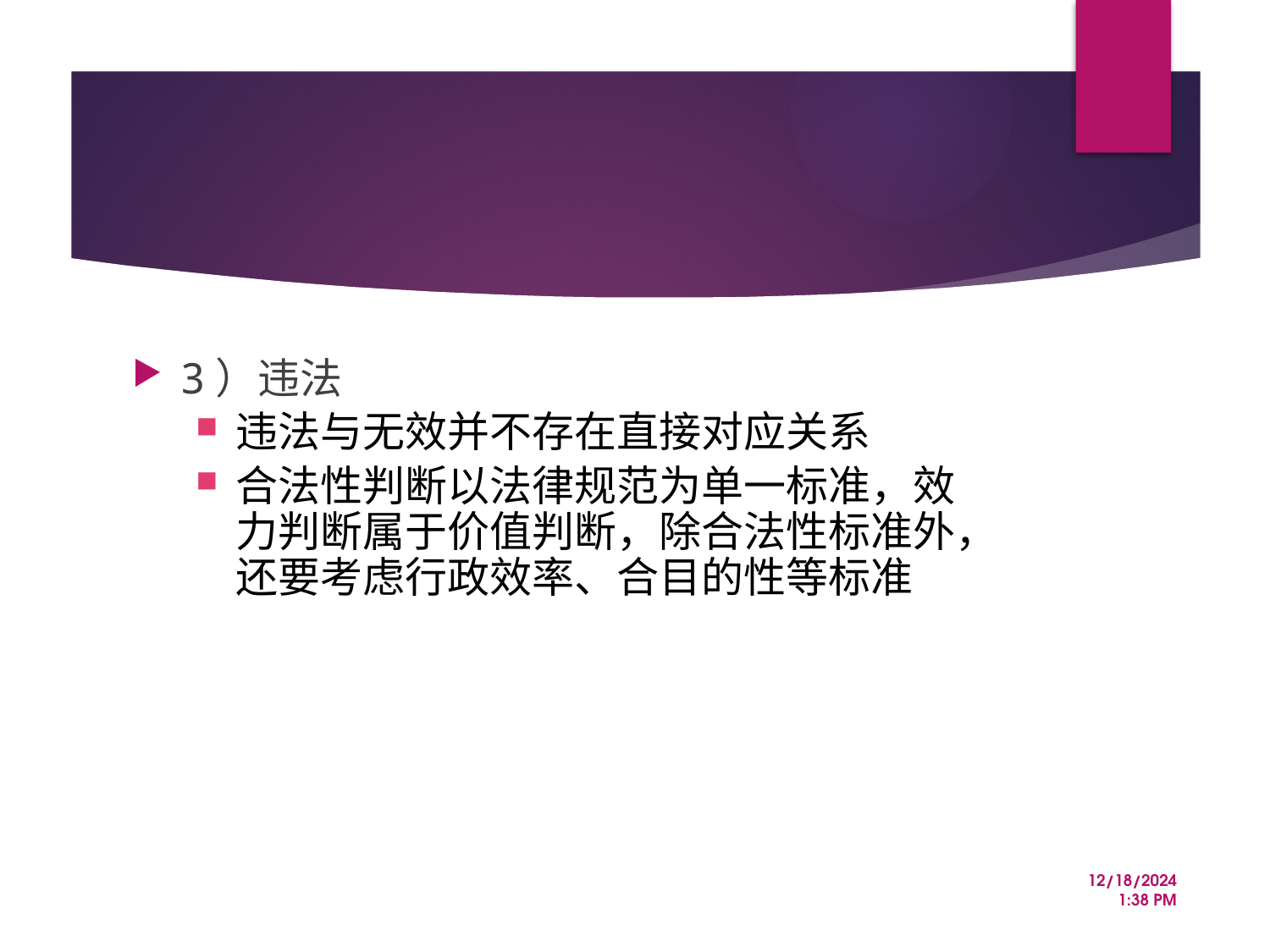

#
3）违法
违法与无效并不存在直接对应关系
合法性判断以法律规范为单一标准，效力判断属于价值判断，除合法性标准外，还要考虑行政效率、合目的性等标准

12/18/2024 1:38 PM